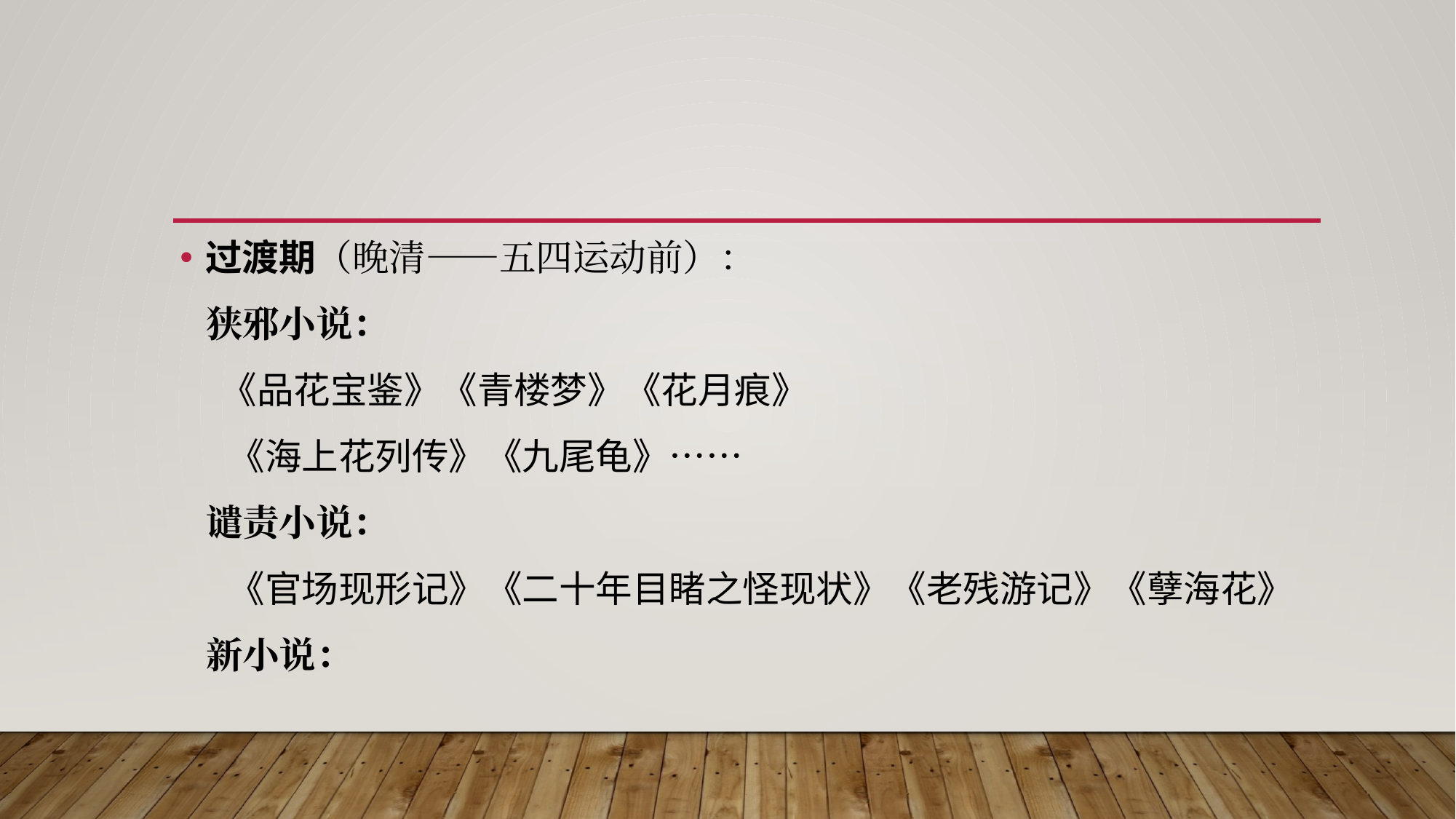

过渡期（晚清——五四运动前）：
  狭邪小说：
    《品花宝鉴》《青楼梦》《花月痕》
     《海上花列传》《九尾龟》……
  谴责小说：
     《官场现形记》《二十年目睹之怪现状》《老残游记》《孽海花》
  新小说：